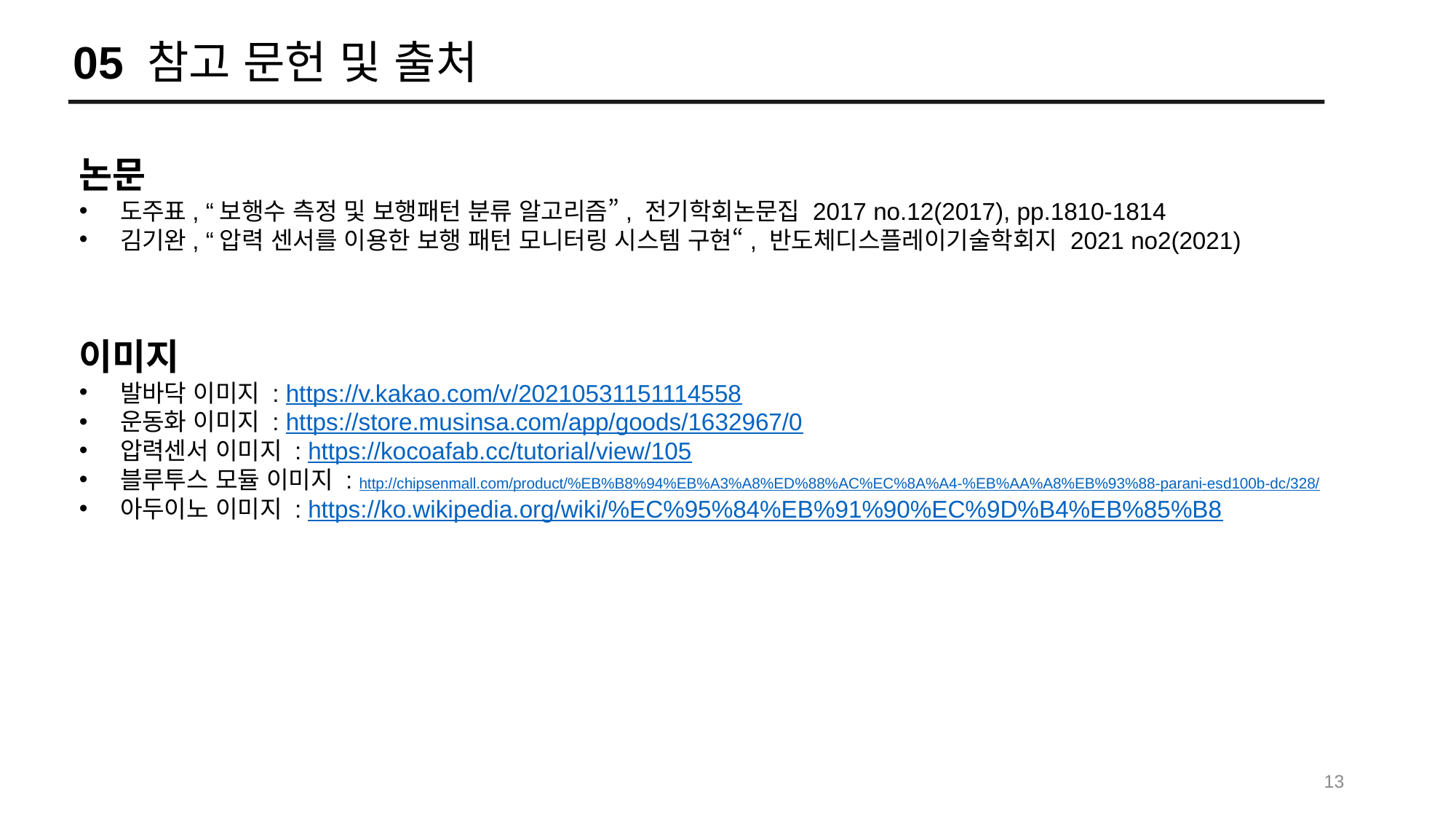

05 참고 문헌 및 출처

논문
도주표, “보행수 측정 및 보행패턴 분류 알고리즘”, 전기학회논문집 2017 no.12(2017), pp.1810-1814
김기완, “압력 센서를 이용한 보행 패턴 모니터링 시스템 구현“, 반도체디스플레이기술학회지 2021 no2(2021)

이미지
발바닥 이미지 : https://v.kakao.com/v/20210531151114558
운동화 이미지 : https://store.musinsa.com/app/goods/1632967/0
압력센서 이미지 : https://kocoafab.cc/tutorial/view/105
블루투스 모듈 이미지 : http://chipsenmall.com/product/%EB%B8%94%EB%A3%A8%ED%88%AC%EC%8A%A4-%EB%AA%A8%EB%93%88-parani-esd100b-dc/328/
아두이노 이미지 : https://ko.wikipedia.org/wiki/%EC%95%84%EB%91%90%EC%9D%B4%EB%85%B8

13